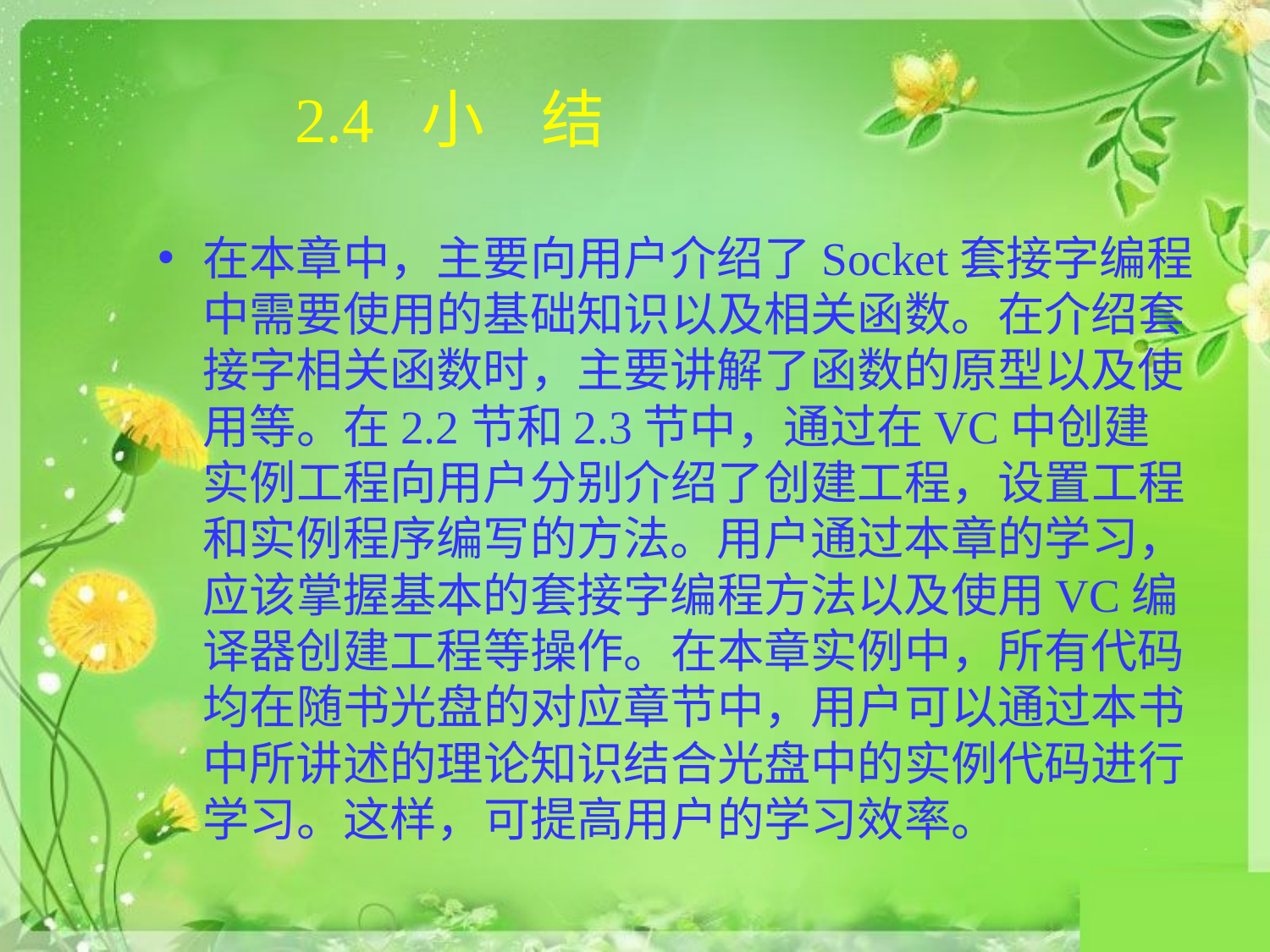

# 2.4  小    结
在本章中，主要向用户介绍了Socket套接字编程中需要使用的基础知识以及相关函数。在介绍套接字相关函数时，主要讲解了函数的原型以及使用等。在2.2节和2.3节中，通过在VC中创建实例工程向用户分别介绍了创建工程，设置工程和实例程序编写的方法。用户通过本章的学习，应该掌握基本的套接字编程方法以及使用VC编译器创建工程等操作。在本章实例中，所有代码均在随书光盘的对应章节中，用户可以通过本书中所讲述的理论知识结合光盘中的实例代码进行学习。这样，可提高用户的学习效率。